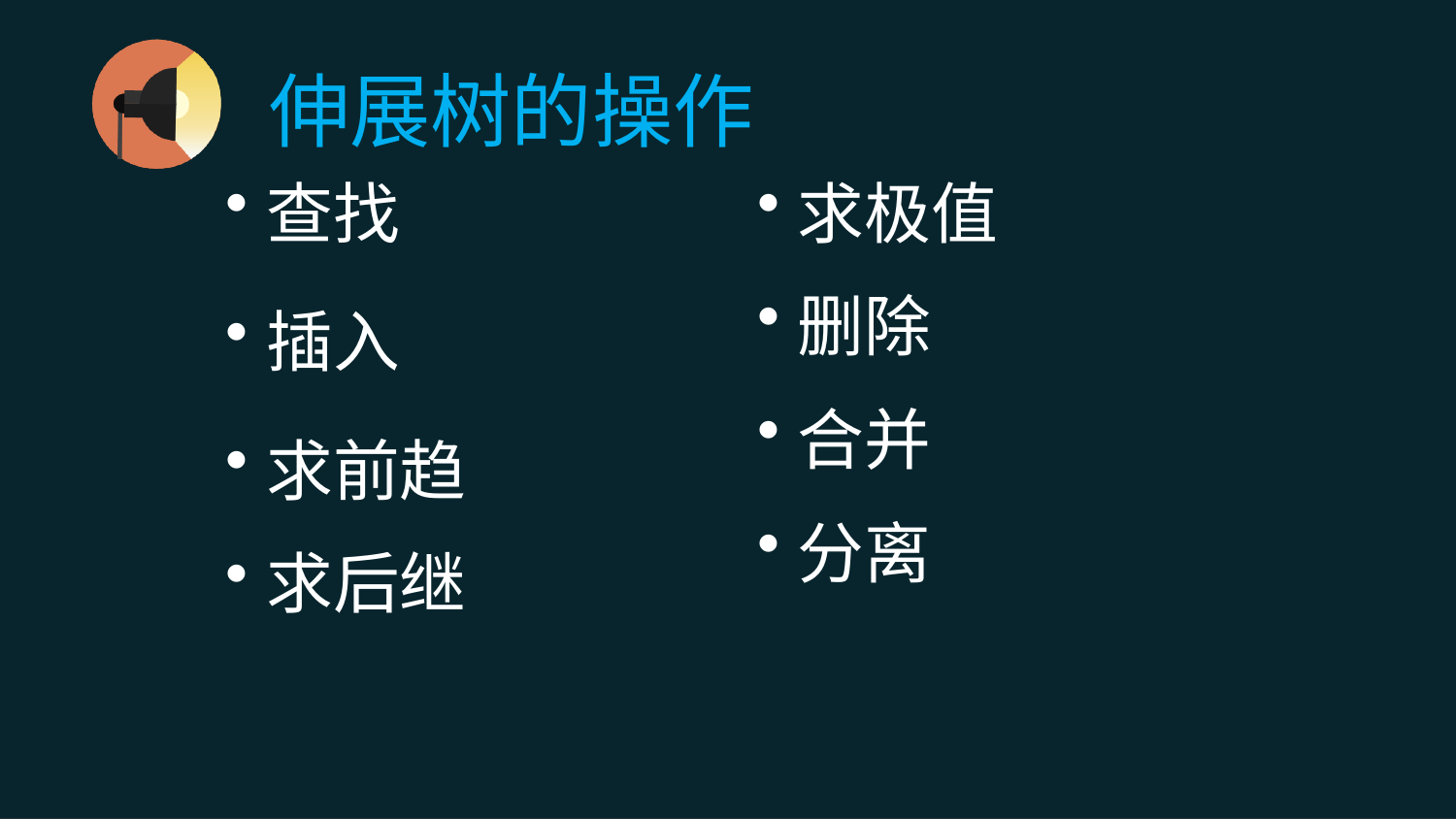

伸展树的操作
查找
插入
求前趋
求后继
求极值
删除
合并
分离